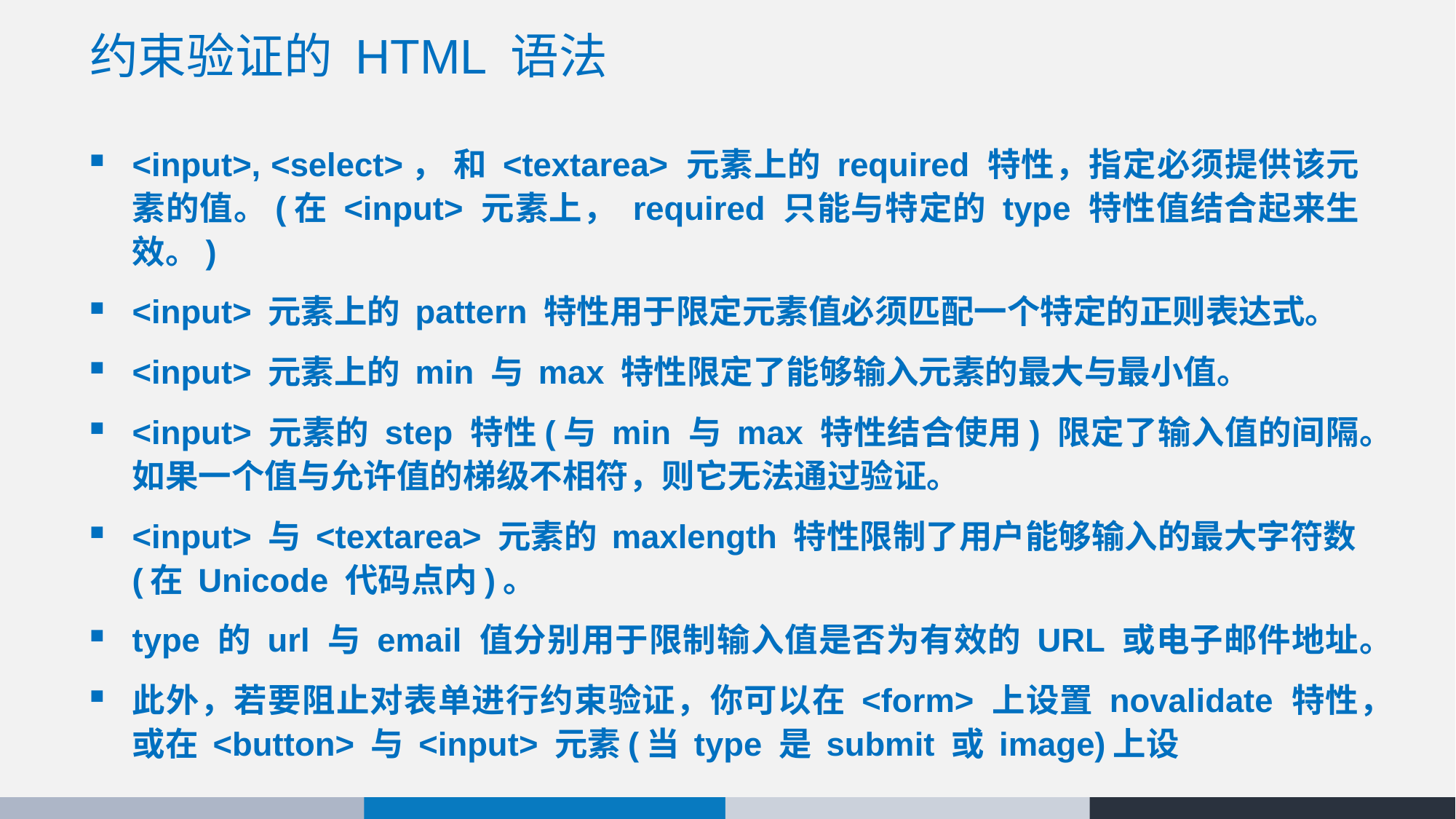

# 约束验证的 HTML 语法
<input>, <select>， 和 <textarea> 元素上的 required 特性，指定必须提供该元素的值。(在 <input> 元素上， required 只能与特定的 type 特性值结合起来生效。)
<input> 元素上的 pattern 特性用于限定元素值必须匹配一个特定的正则表达式。
<input> 元素上的 min 与 max 特性限定了能够输入元素的最大与最小值。
<input> 元素的 step 特性(与 min 与 max 特性结合使用) 限定了输入值的间隔。如果一个值与允许值的梯级不相符，则它无法通过验证。
<input> 与 <textarea> 元素的 maxlength 特性限制了用户能够输入的最大字符数(在 Unicode 代码点内)。
type 的 url 与 email 值分别用于限制输入值是否为有效的 URL 或电子邮件地址。
此外，若要阻止对表单进行约束验证，你可以在 <form> 上设置 novalidate 特性，或在 <button> 与 <input> 元素(当 type 是 submit 或 image)上设